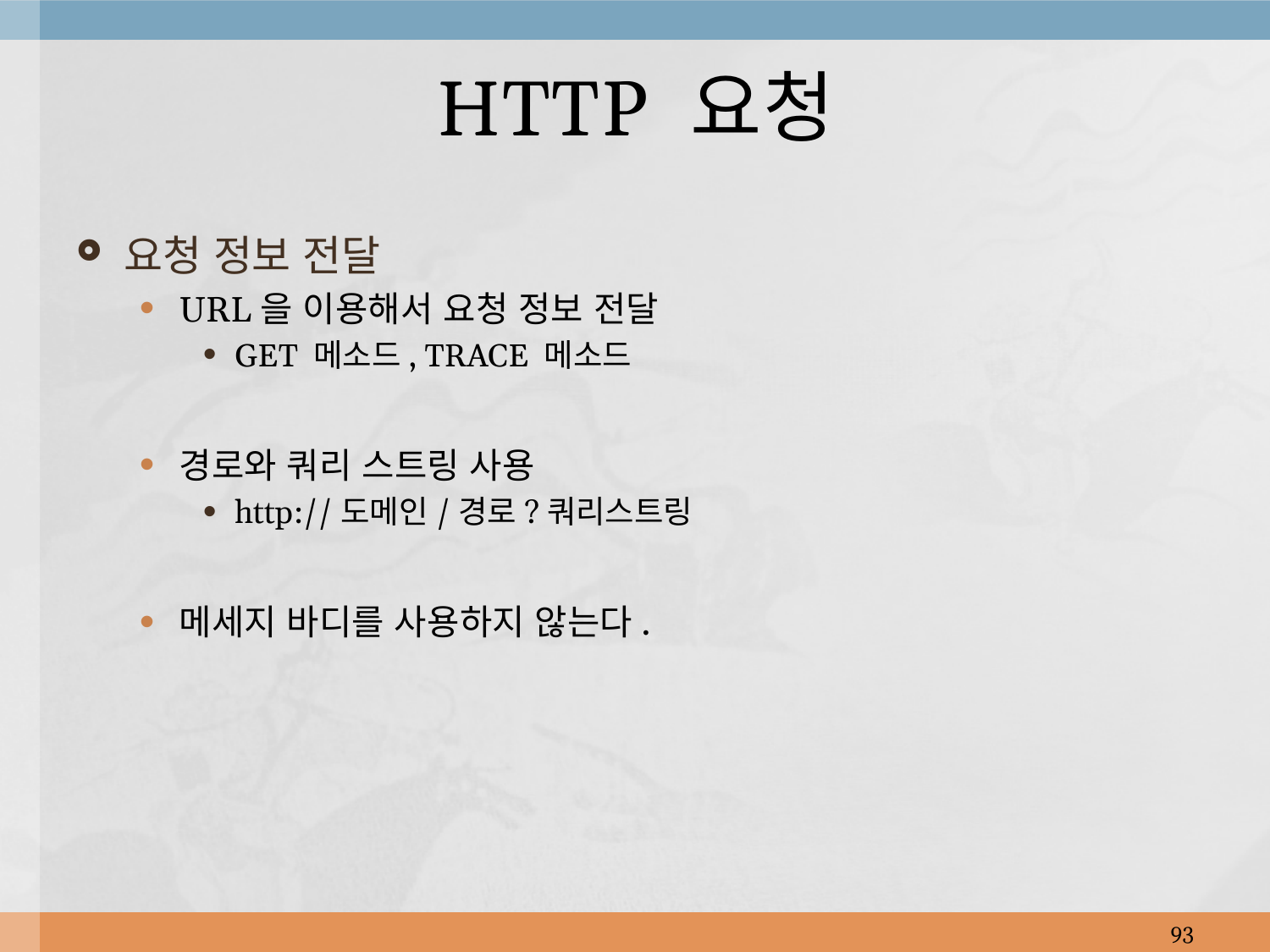

# HTTP 요청
요청 정보 전달
URL을 이용해서 요청 정보 전달
GET 메소드, TRACE 메소드

경로와 쿼리 스트링 사용
http://도메인/경로?쿼리스트링

메세지 바디를 사용하지 않는다.
93